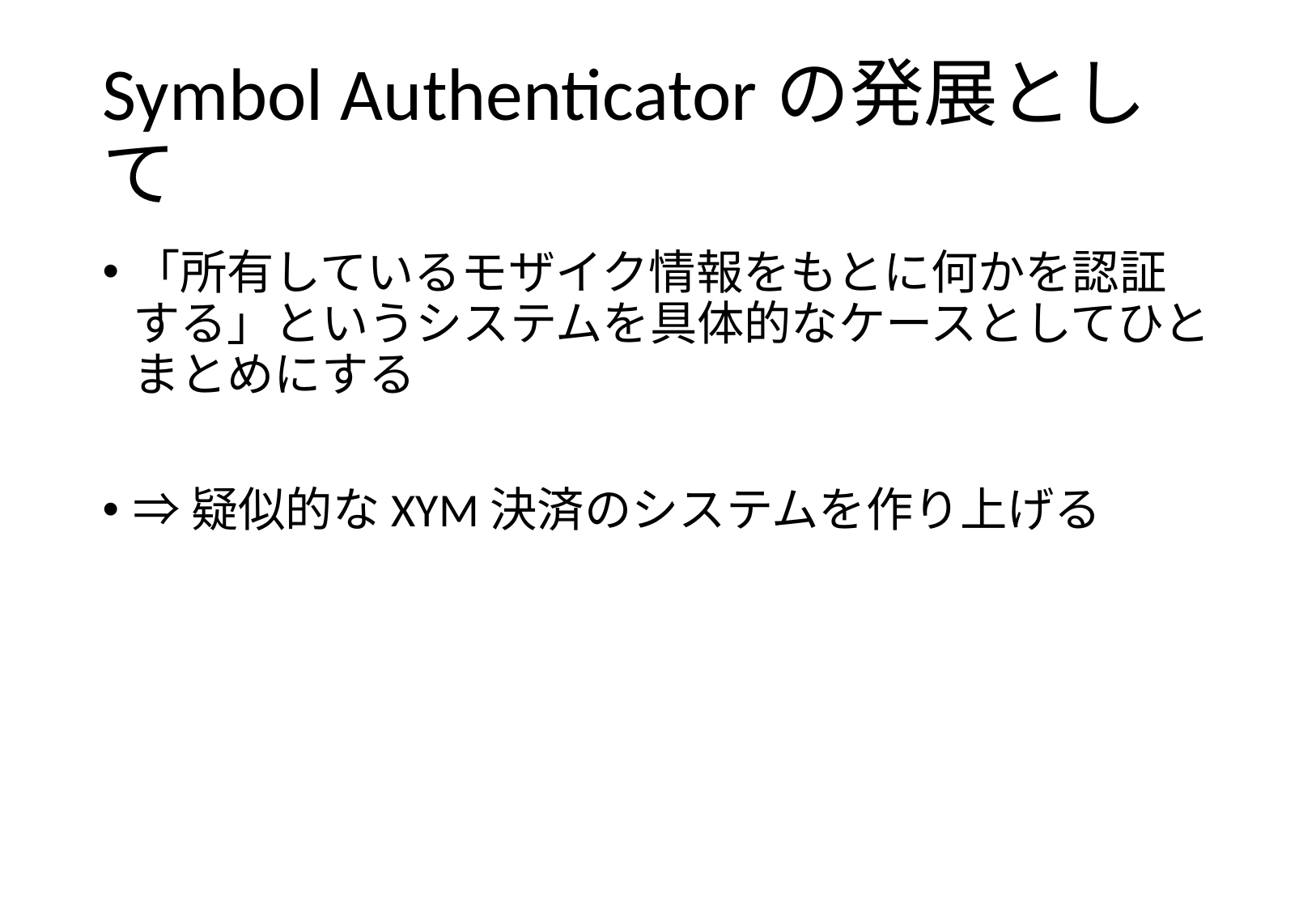

# Symbol Authenticatorの発展として
「所有しているモザイク情報をもとに何かを認証する」というシステムを具体的なケースとしてひとまとめにする

⇒疑似的なXYM決済のシステムを作り上げる